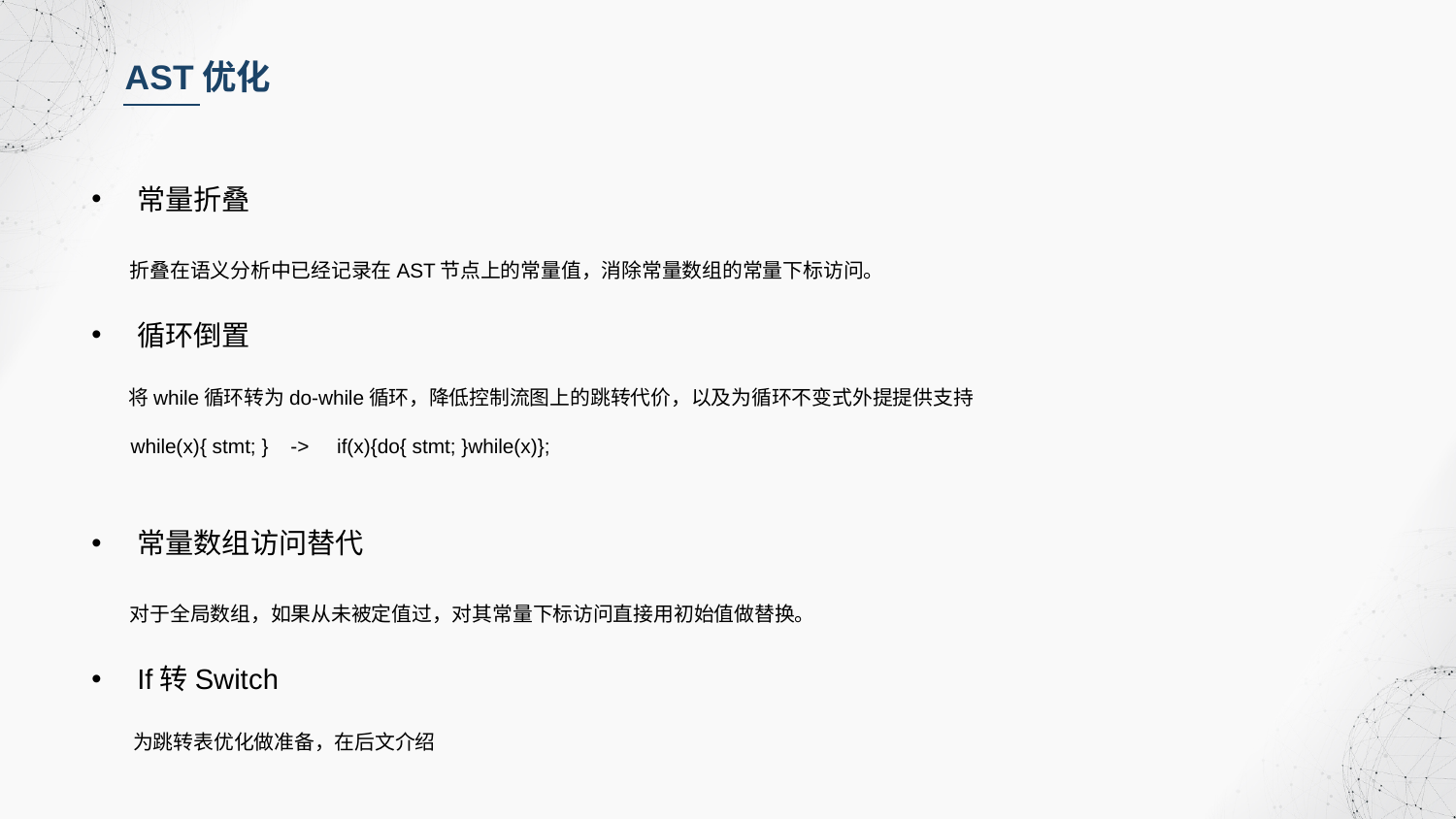

AST优化
常量折叠

     折叠在语义分析中已经记录在AST节点上的常量值，消除常量数组的常量下标访问。

循环倒置

       将while循环转为do-while循环，降低控制流图上的跳转代价，以及为循环不变式外提提供支持

       while(x){ stmt; }    ->     if(x){do{ stmt; }while(x)};

常量数组访问替代

     对于全局数组，如果从未被定值过，对其常量下标访问直接用初始值做替换。

If转Switch

        为跳转表优化做准备，在后文介绍